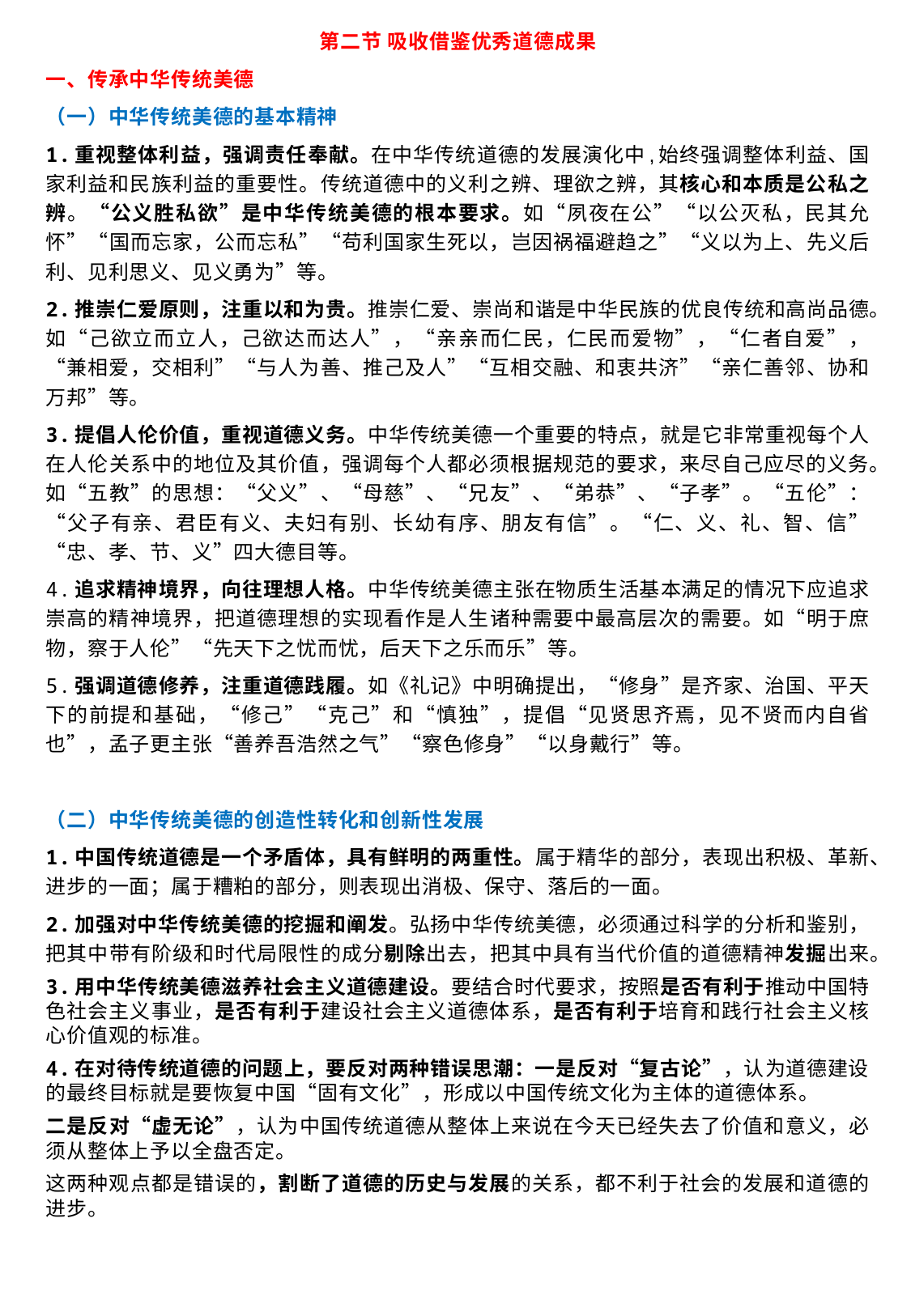

第二节 吸收借鉴优秀道德成果
一、传承中华传统美德
（一）中华传统美德的基本精神
1.重视整体利益，强调责任奉献。在中华传统道德的发展演化中,始终强调整体利益、国家利益和民族利益的重要性。传统道德中的义利之辨、理欲之辨，其核心和本质是公私之辨。“公义胜私欲”是中华传统美德的根本要求。如“夙夜在公”“以公灭私，民其允怀”“国而忘家，公而忘私”“苟利国家生死以，岂因祸福避趋之”“义以为上、先义后利、见利思义、见义勇为”等。
2.推崇仁爱原则，注重以和为贵。推崇仁爱、崇尚和谐是中华民族的优良传统和高尚品德。如“己欲立而立人，己欲达而达人”，“亲亲而仁民，仁民而爱物”，“仁者自爱”，“兼相爱，交相利”“与人为善、推己及人”“互相交融、和衷共济”“亲仁善邻、协和万邦”等。
3.提倡人伦价值，重视道德义务。中华传统美德一个重要的特点，就是它非常重视每个人在人伦关系中的地位及其价值，强调每个人都必须根据规范的要求，来尽自己应尽的义务。如“五教”的思想：“父义”、“母慈”、“兄友”、“弟恭”、“子孝”。“五伦”：“父子有亲、君臣有义、夫妇有别、长幼有序、朋友有信”。“仁、义、礼、智、信”“忠、孝、节、义”四大德目等。
4.追求精神境界，向往理想人格。中华传统美德主张在物质生活基本满足的情况下应追求崇高的精神境界，把道德理想的实现看作是人生诸种需要中最高层次的需要。如“明于庶物，察于人伦”“先天下之忧而忧，后天下之乐而乐”等。
5.强调道德修养，注重道德践履。如《礼记》中明确提出，“修身”是齐家、治国、平天下的前提和基础，“修己”“克己”和“慎独”，提倡“见贤思齐焉，见不贤而内自省也”，孟子更主张“善养吾浩然之气”“察色修身”“以身戴行”等。

（二）中华传统美德的创造性转化和创新性发展
1.中国传统道德是一个矛盾体，具有鲜明的两重性。属于精华的部分，表现出积极、革新、进步的一面；属于糟粕的部分，则表现出消极、保守、落后的一面。
2.加强对中华传统美德的挖掘和阐发。弘扬中华传统美德，必须通过科学的分析和鉴别，把其中带有阶级和时代局限性的成分剔除出去，把其中具有当代价值的道德精神发掘出来。
3.用中华传统美德滋养社会主义道德建设。要结合时代要求，按照是否有利于推动中国特色社会主义事业，是否有利于建设社会主义道德体系，是否有利于培育和践行社会主义核心价值观的标准。
4.在对待传统道德的问题上，要反对两种错误思潮：一是反对“复古论”，认为道德建设的最终目标就是要恢复中国“固有文化”，形成以中国传统文化为主体的道德体系。
二是反对“虚无论”，认为中国传统道德从整体上来说在今天已经失去了价值和意义，必须从整体上予以全盘否定。
这两种观点都是错误的，割断了道德的历史与发展的关系，都不利于社会的发展和道德的进步。